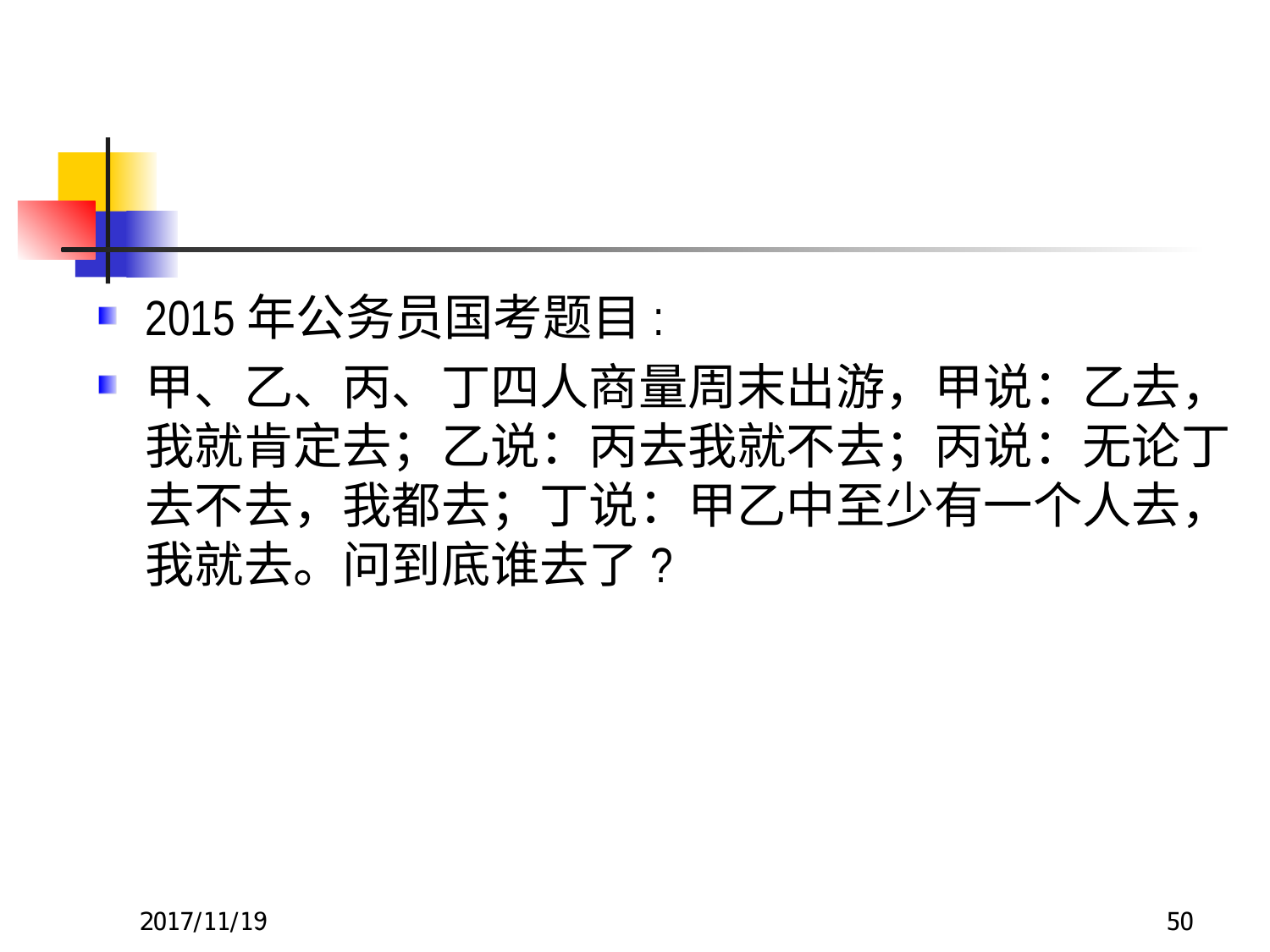

#
2015年公务员国考题目:
甲、乙、丙、丁四人商量周末出游，甲说：乙去，我就肯定去；乙说：丙去我就不去；丙说：无论丁去不去，我都去；丁说：甲乙中至少有一个人去，我就去。问到底谁去了?

2017/11/19
50